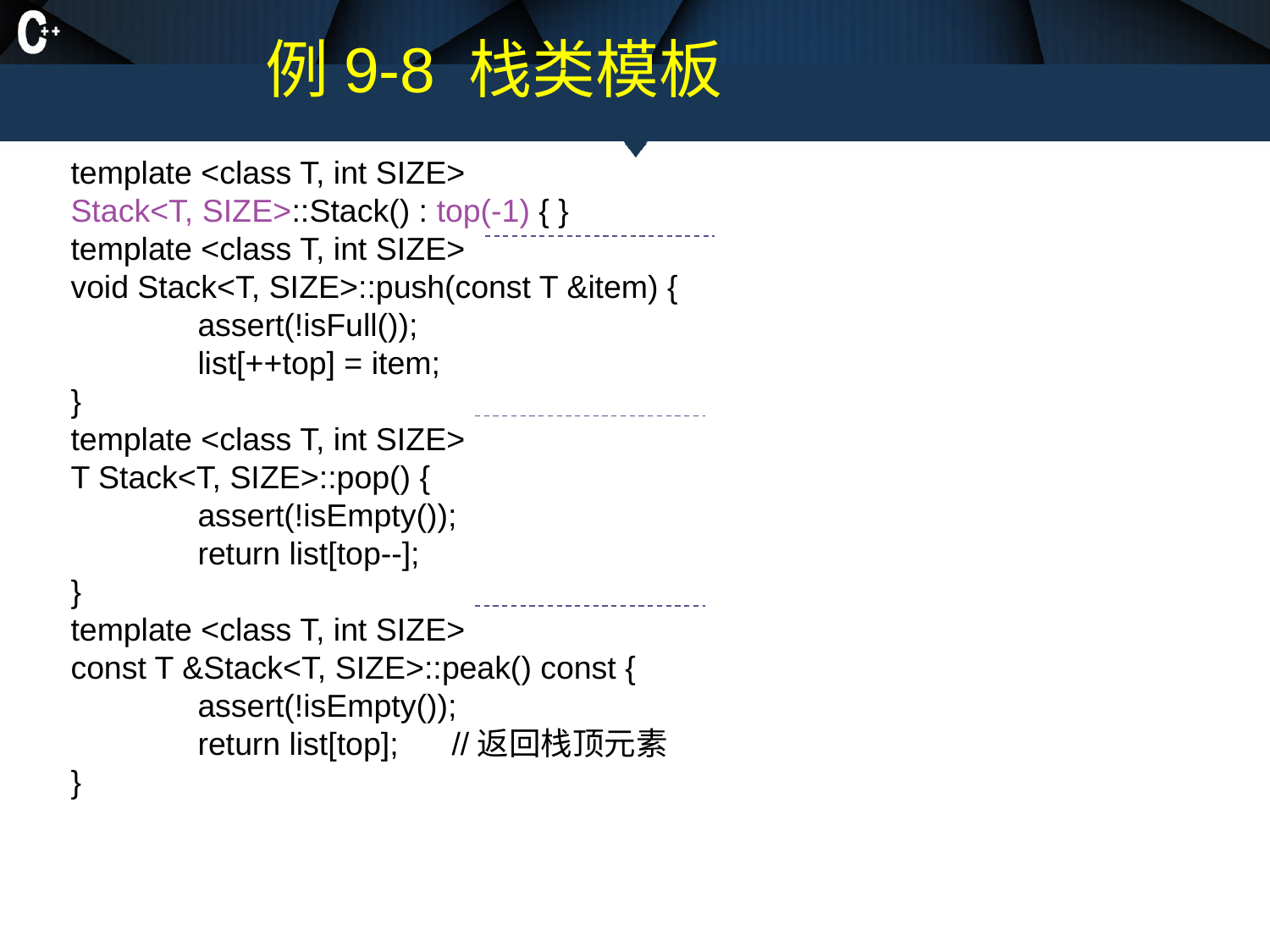

# 例9-8 栈类模板
template <class T, int SIZE>
Stack<T, SIZE>::Stack() : top(-1) { }
template <class T, int SIZE>
void Stack<T, SIZE>::push(const T &item) {
	assert(!isFull());
	list[++top] = item;
}
template <class T, int SIZE>
T Stack<T, SIZE>::pop() {
	assert(!isEmpty());
	return list[top--];
}
template <class T, int SIZE>
const T &Stack<T, SIZE>::peak() const {
	assert(!isEmpty());
	return list[top];	//返回栈顶元素
}